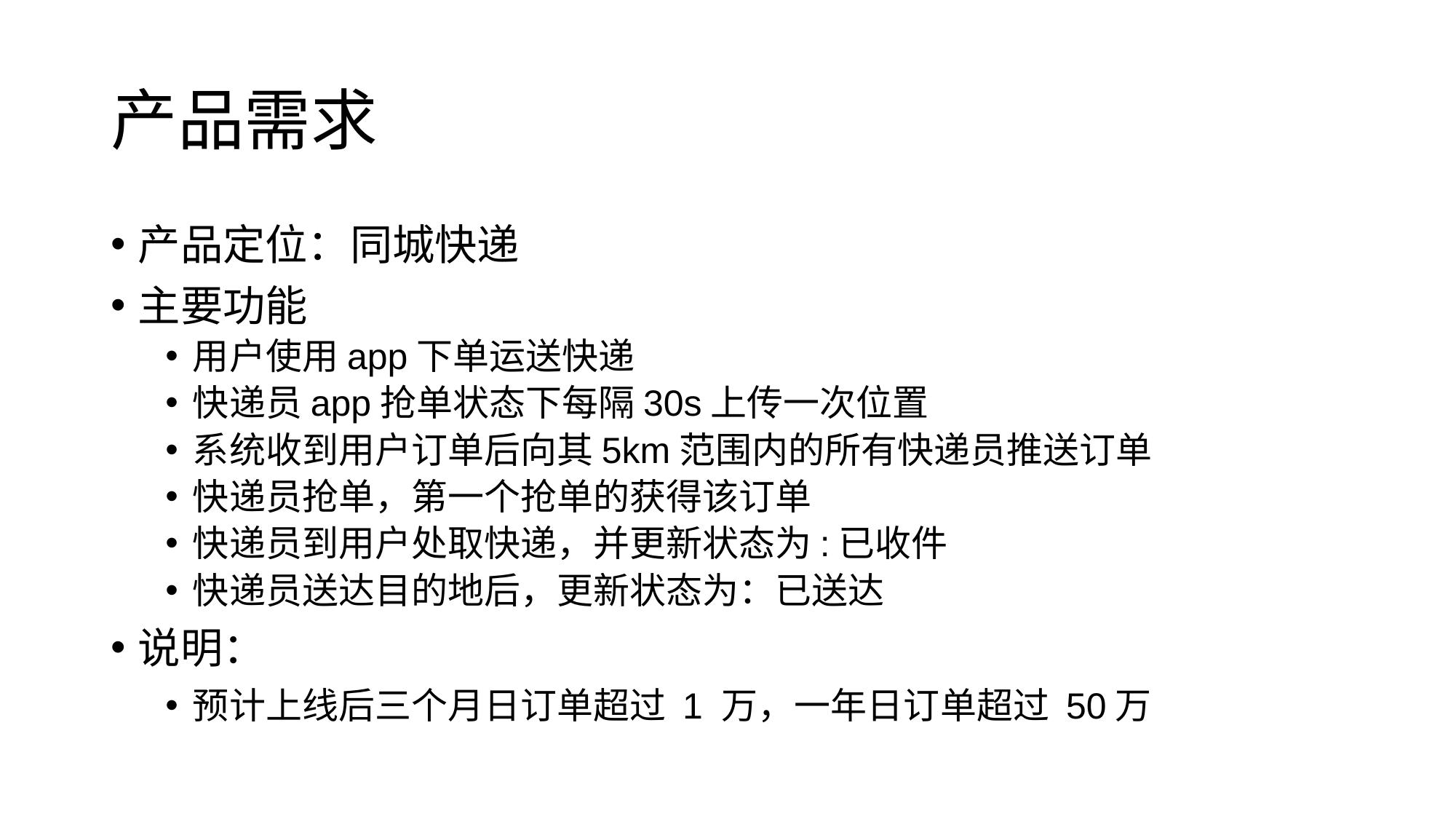

# 产品需求
产品定位：同城快递
主要功能
用户使用app下单运送快递
快递员app抢单状态下每隔30s上传一次位置
系统收到用户订单后向其5km范围内的所有快递员推送订单
快递员抢单，第一个抢单的获得该订单
快递员到用户处取快递，并更新状态为:已收件
快递员送达目的地后，更新状态为：已送达
说明：
预计上线后三个月日订单超过 1 万，一年日订单超过 50万